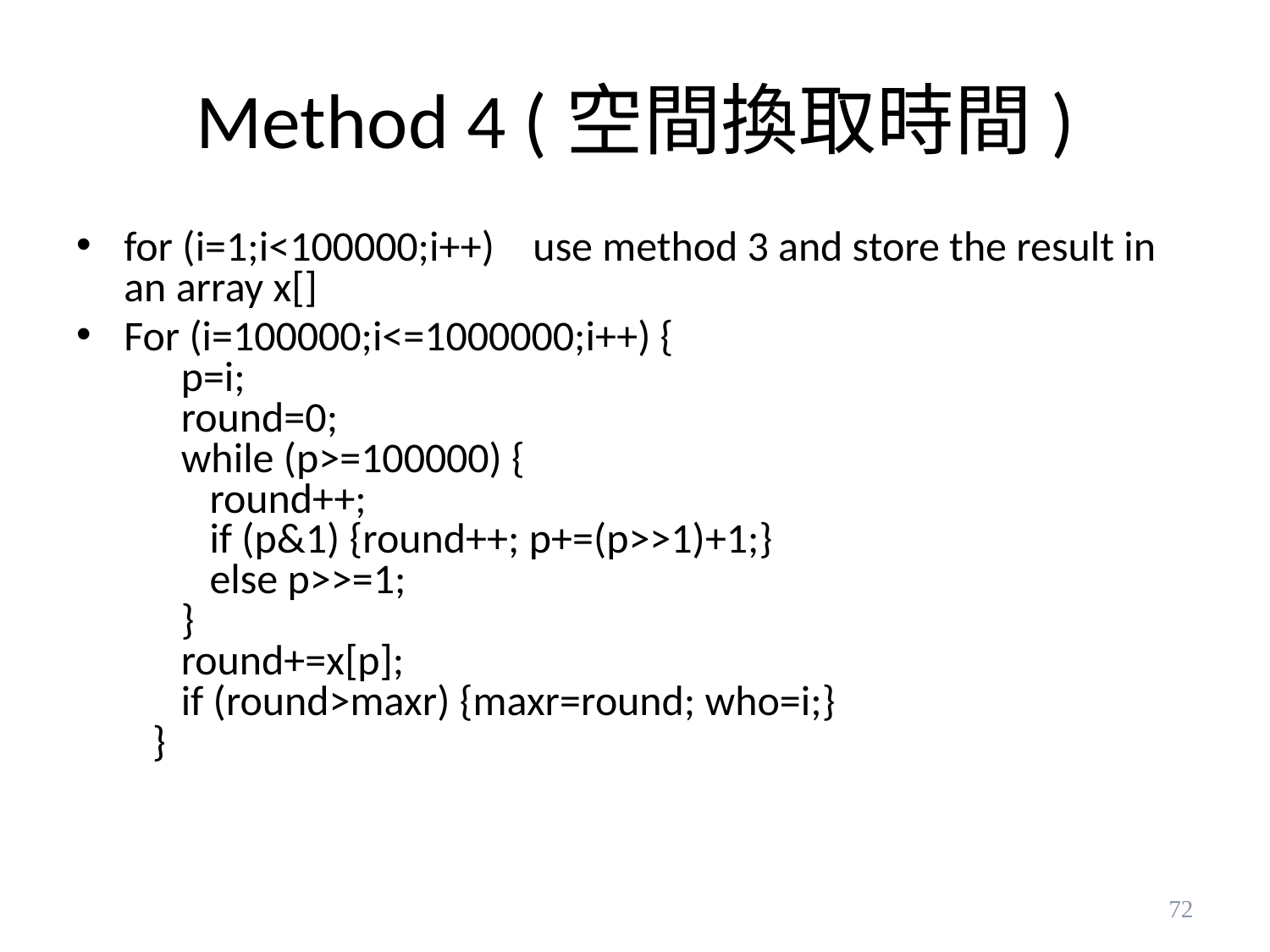

# Method 4 (空間換取時間)
for (i=1;i<100000;i++)    use method 3 and store the result in an array x[]
For (i=100000;i<=1000000;i++) {
      p=i;
      round=0;
      while (p>=100000) {
         round++;
         if (p&1) {round++; p+=(p>>1)+1;}
         else p>>=1;
      }
      round+=x[p];
      if (round>maxr) {maxr=round; who=i;}
   }
72